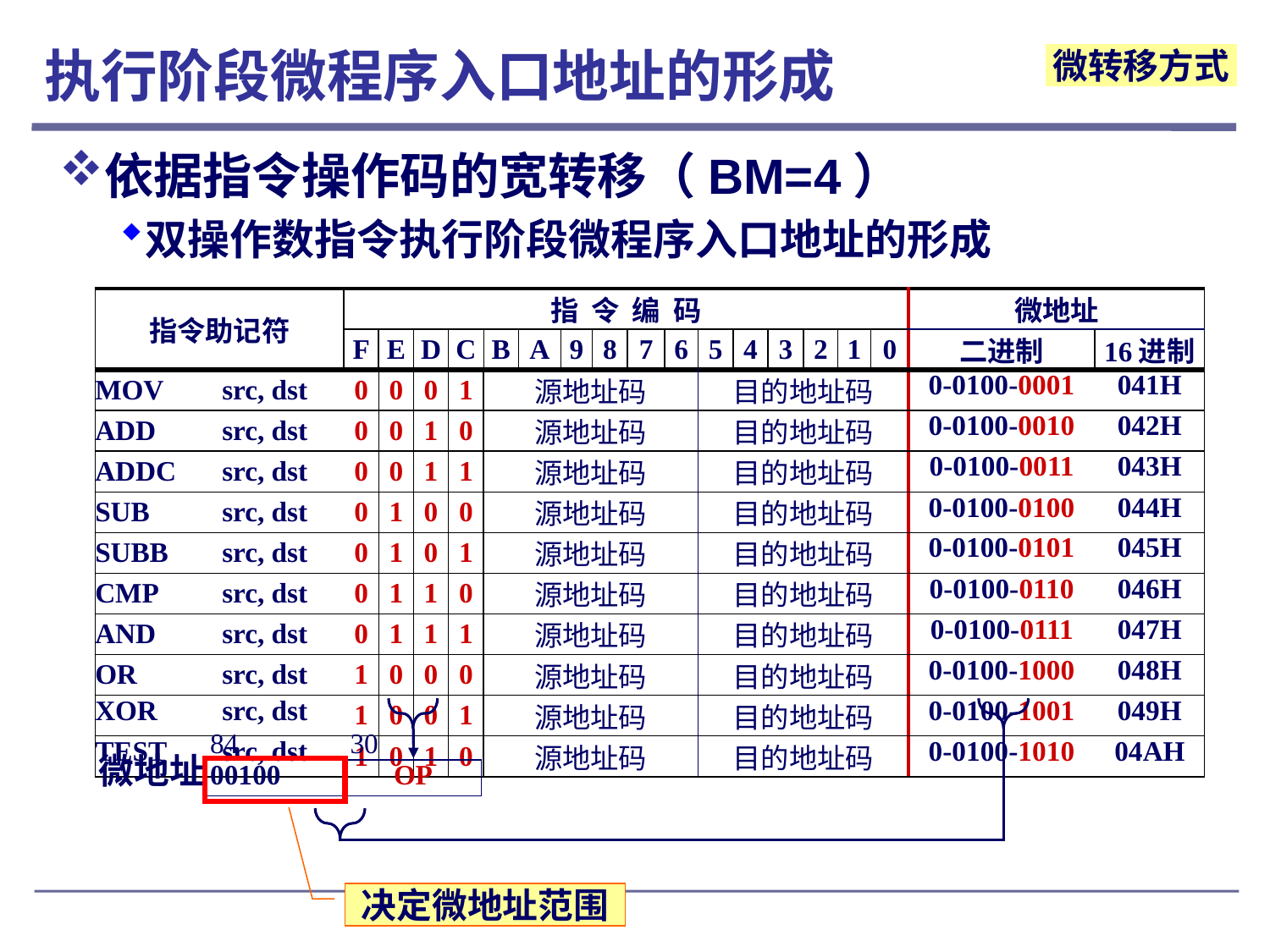

# 执行阶段微程序入口地址的形成
微转移方式
依据指令操作码的宽转移（BM=4）
双操作数指令执行阶段微程序入口地址的形成
| 指令助记符 | 指 令 编 码 |  |  |  |  |  |  |  |  |  |  |  |  |  |  |  | 微地址 |  |
| --- | --- | --- | --- | --- | --- | --- | --- | --- | --- | --- | --- | --- | --- | --- | --- | --- | --- | --- |
|  | F | E | D | C | B | A | 9 | 8 | 7 | 6 | 5 | 4 | 3 | 2 | 1 | 0 | 二进制 | 16进制 |
| MOV src, dst | 0 | 0 | 0 | 1 | 源地址码 |  |  |  |  |  | 目的地址码 |  |  |  |  |  | 0-0100-0001 | 041H |
| ADD src, dst | 0 | 0 | 1 | 0 | 源地址码 |  |  |  |  |  | 目的地址码 |  |  |  |  |  | 0-0100-0010 | 042H |
| ADDC src, dst | 0 | 0 | 1 | 1 | 源地址码 |  |  |  |  |  | 目的地址码 |  |  |  |  |  | 0-0100-0011 | 043H |
| SUB src, dst | 0 | 1 | 0 | 0 | 源地址码 |  |  |  |  |  | 目的地址码 |  |  |  |  |  | 0-0100-0100 | 044H |
| SUBB src, dst | 0 | 1 | 0 | 1 | 源地址码 |  |  |  |  |  | 目的地址码 |  |  |  |  |  | 0-0100-0101 | 045H |
| CMP src, dst | 0 | 1 | 1 | 0 | 源地址码 |  |  |  |  |  | 目的地址码 |  |  |  |  |  | 0-0100-0110 | 046H |
| AND src, dst | 0 | 1 | 1 | 1 | 源地址码 |  |  |  |  |  | 目的地址码 |  |  |  |  |  | 0-0100-0111 | 047H |
| OR src, dst | 1 | 0 | 0 | 0 | 源地址码 |  |  |  |  |  | 目的地址码 |  |  |  |  |  | 0-0100-1000 | 048H |
| XOR src, dst | 1 | 0 | 0 | 1 | 源地址码 |  |  |  |  |  | 目的地址码 |  |  |  |  |  | 0-0100-1001 | 049H |
| TEST src, dst | 1 | 0 | 1 | 0 | 源地址码 |  |  |  |  |  | 目的地址码 |  |  |  |  |  | 0-0100-1010 | 04AH |

| 84 | 30 |
| --- | --- |
| 00100 | OP |

微地址

决定微地址范围
31